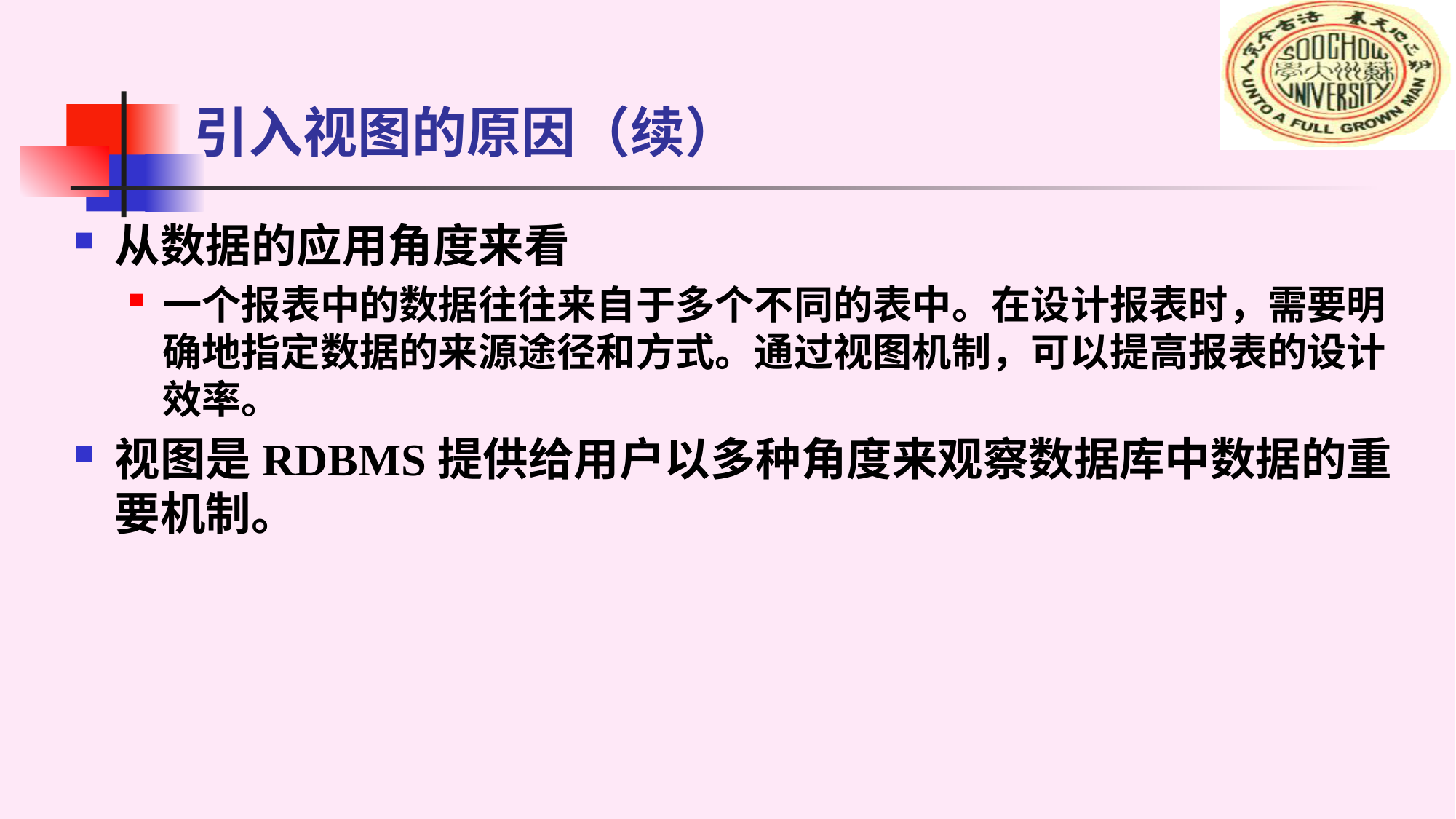

# 引入视图的原因（续）
从数据的应用角度来看
一个报表中的数据往往来自于多个不同的表中。在设计报表时，需要明确地指定数据的来源途径和方式。通过视图机制，可以提高报表的设计效率。
视图是RDBMS提供给用户以多种角度来观察数据库中数据的重要机制。